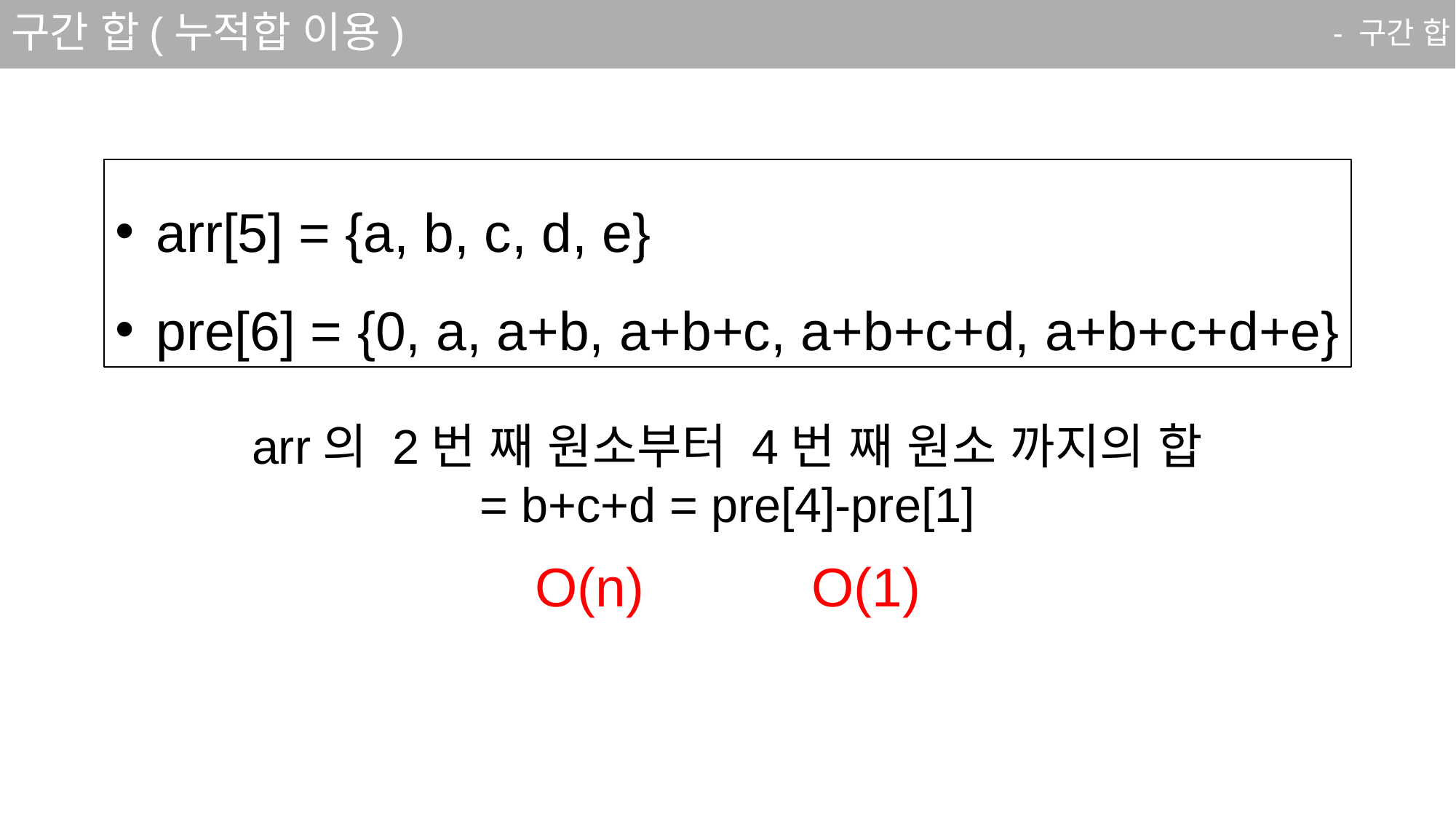

# 구간 합(누적합 이용)
- 구간 합
arr[5] = {a, b, c, d, e}
pre[6] = {0, a, a+b, a+b+c, a+b+c+d, a+b+c+d+e}
arr의 2번 째 원소부터 4번 째 원소 까지의 합
= b+c+d = pre[4]-pre[1]
O(n)
O(1)